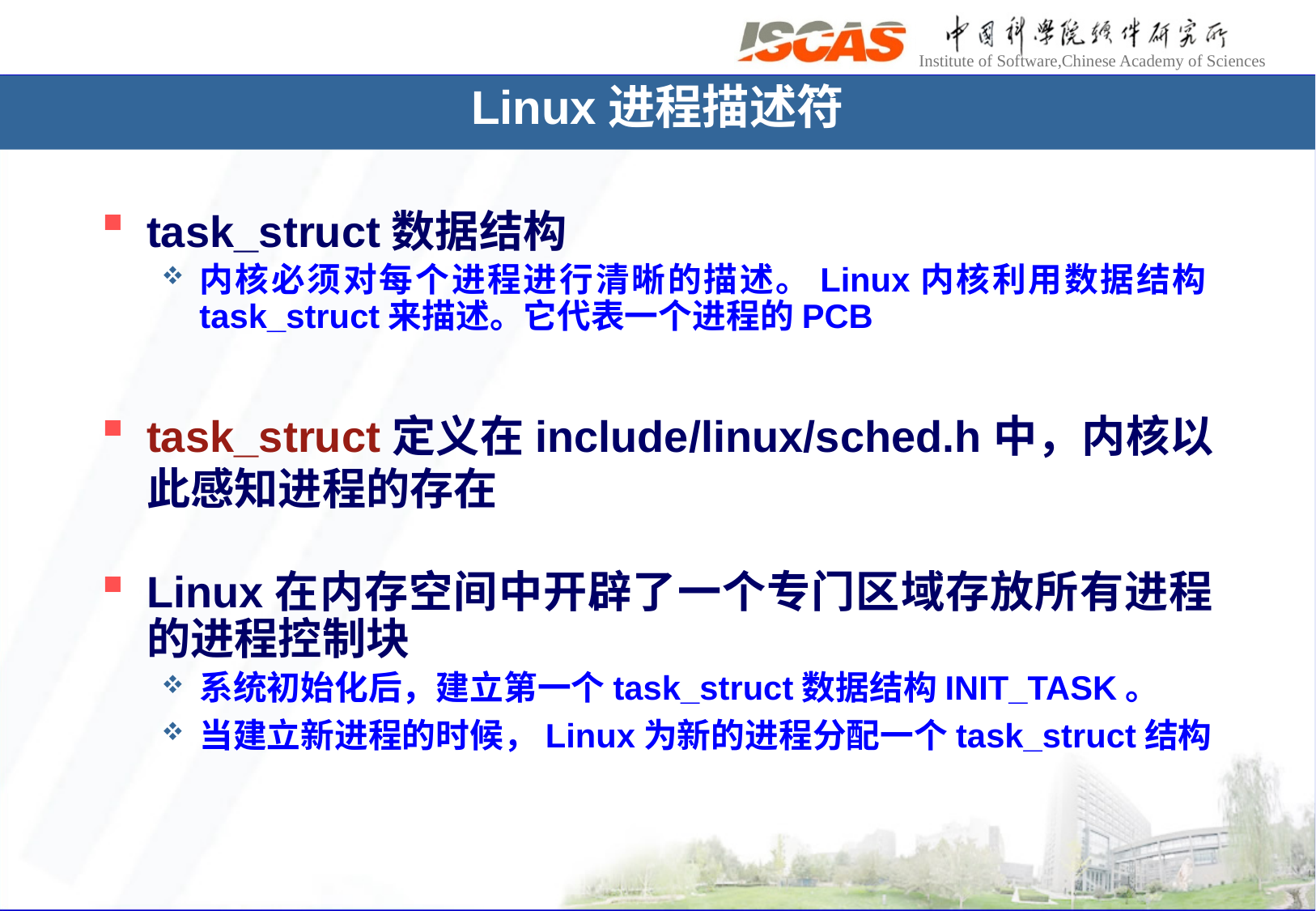

# Linux进程描述符
task_struct数据结构
内核必须对每个进程进行清晰的描述。Linux内核利用数据结构task_struct来描述。它代表一个进程的PCB

task_struct定义在include/linux/sched.h中，内核以此感知进程的存在

Linux在内存空间中开辟了一个专门区域存放所有进程的进程控制块
系统初始化后，建立第一个task_struct数据结构INIT_TASK。
当建立新进程的时候，Linux为新的进程分配一个task_struct结构